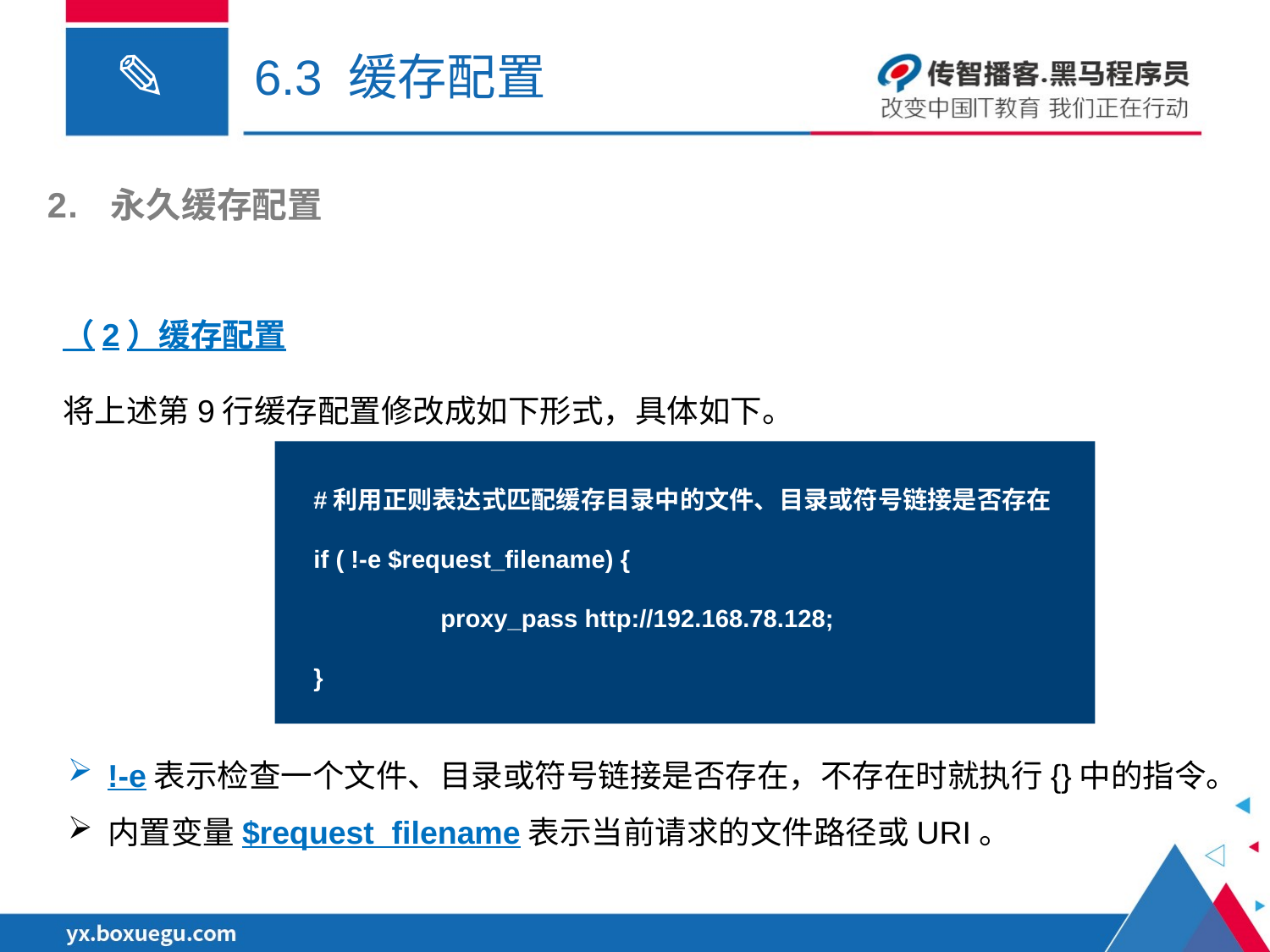

# 6.3 缓存配置
永久缓存配置
（2）缓存配置
将上述第9行缓存配置修改成如下形式，具体如下。

#利用正则表达式匹配缓存目录中的文件、目录或符号链接是否存在
if ( !-e $request_filename) {
	proxy_pass http://192.168.78.128;
}
!-e表示检查一个文件、目录或符号链接是否存在，不存在时就执行{}中的指令。
内置变量$request_filename表示当前请求的文件路径或URI。